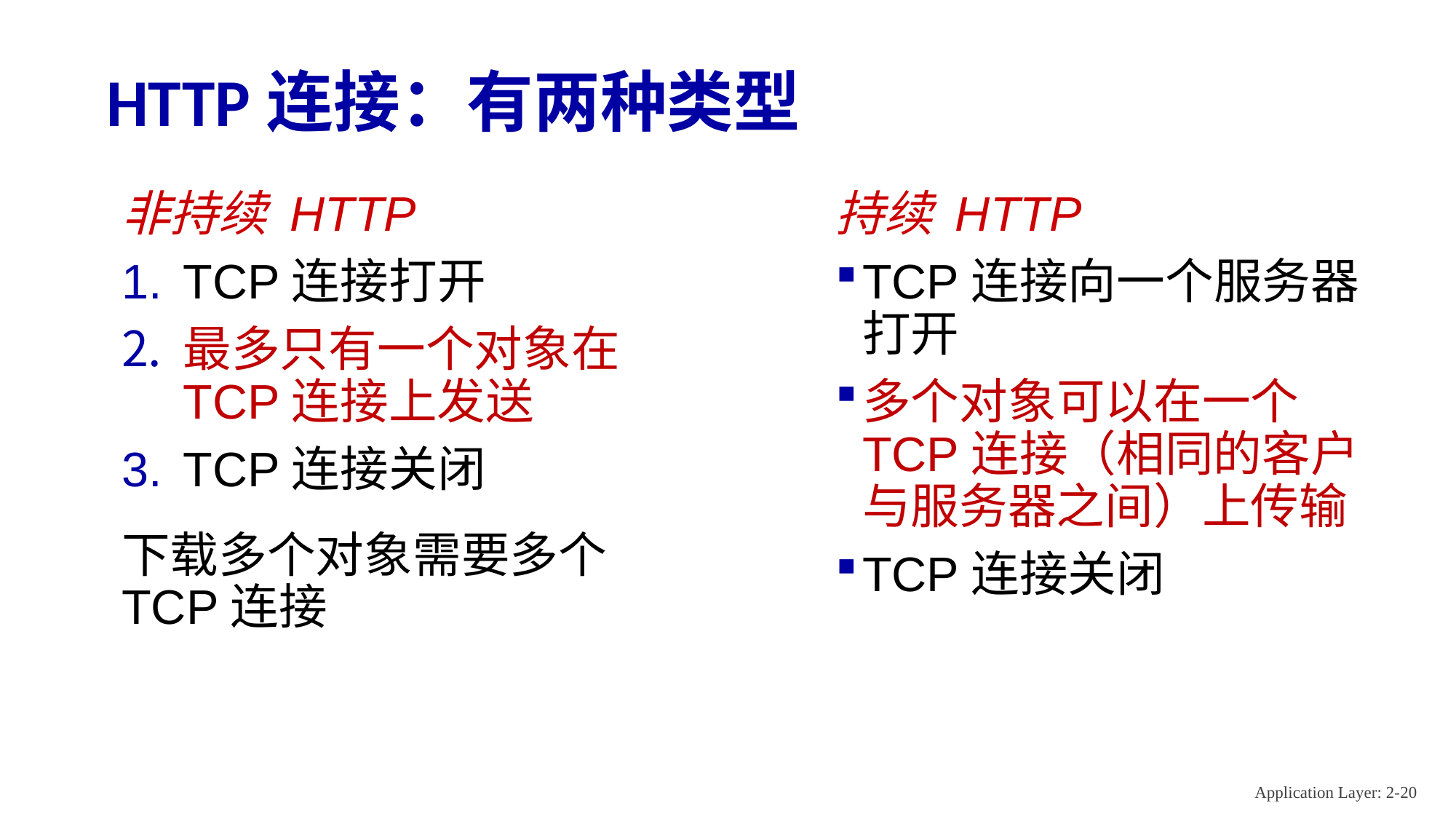

# HTTP连接：有两种类型
非持续 HTTP
TCP连接打开
最多只有一个对象在TCP连接上发送
TCP连接关闭
下载多个对象需要多个TCP连接
持续 HTTP
TCP连接向一个服务器打开
多个对象可以在一个TCP连接（相同的客户与服务器之间）上传输
TCP连接关闭

Application Layer: 2-20